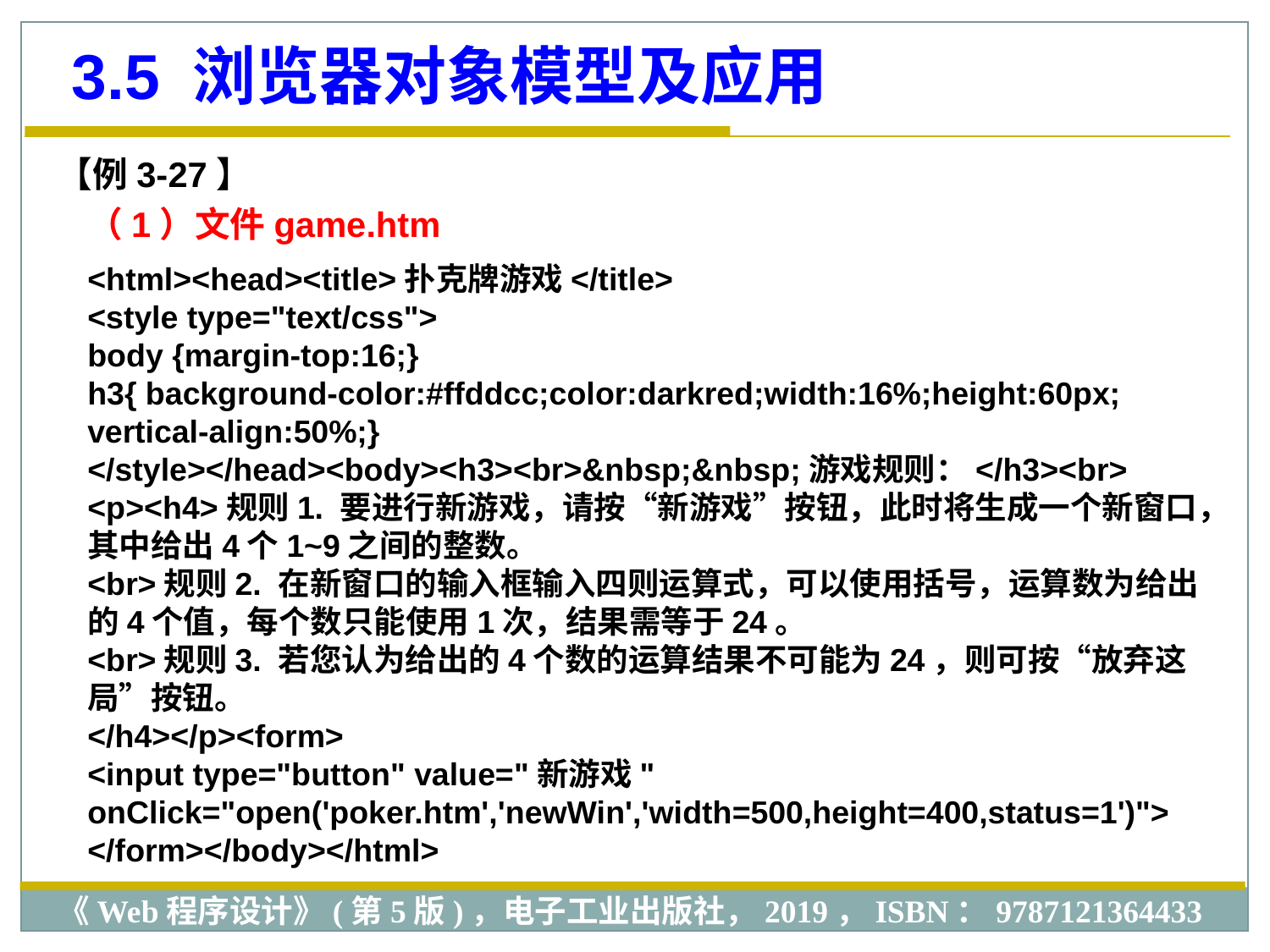

3.5 浏览器对象模型及应用
【例3-27】
（1）文件game.htm
<html><head><title>扑克牌游戏</title>
<style type="text/css">
body {margin-top:16;}
h3{ background-color:#ffddcc;color:darkred;width:16%;height:60px;
vertical-align:50%;}
</style></head><body><h3><br>&nbsp;&nbsp;游戏规则：</h3><br>
<p><h4>规则1. 要进行新游戏，请按“新游戏”按钮，此时将生成一个新窗口，其中给出4个1~9之间的整数。
<br>规则2. 在新窗口的输入框输入四则运算式，可以使用括号，运算数为给出的4个值，每个数只能使用1次，结果需等于24。
<br>规则3. 若您认为给出的4个数的运算结果不可能为24，则可按“放弃这局”按钮。
</h4></p><form>
<input type="button" value="新游戏"
onClick="open('poker.htm','newWin','width=500,height=400,status=1')">
</form></body></html>